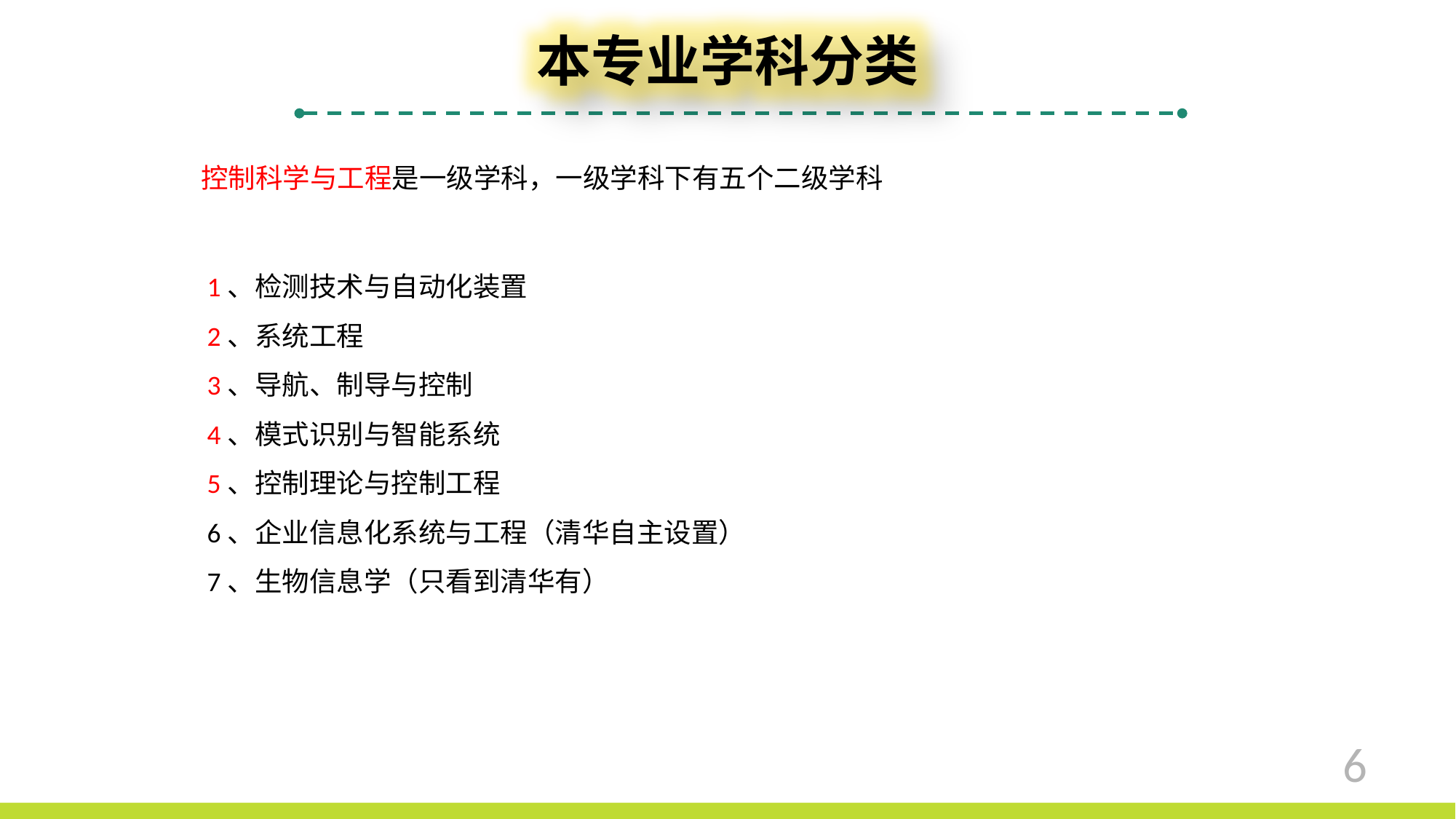

本专业学科分类
控制科学与工程是一级学科，一级学科下有五个二级学科
1、检测技术与自动化装置
2、系统工程
3、导航、制导与控制
4、模式识别与智能系统
5、控制理论与控制工程
6、企业信息化系统与工程（清华自主设置）
7、生物信息学（只看到清华有）
6